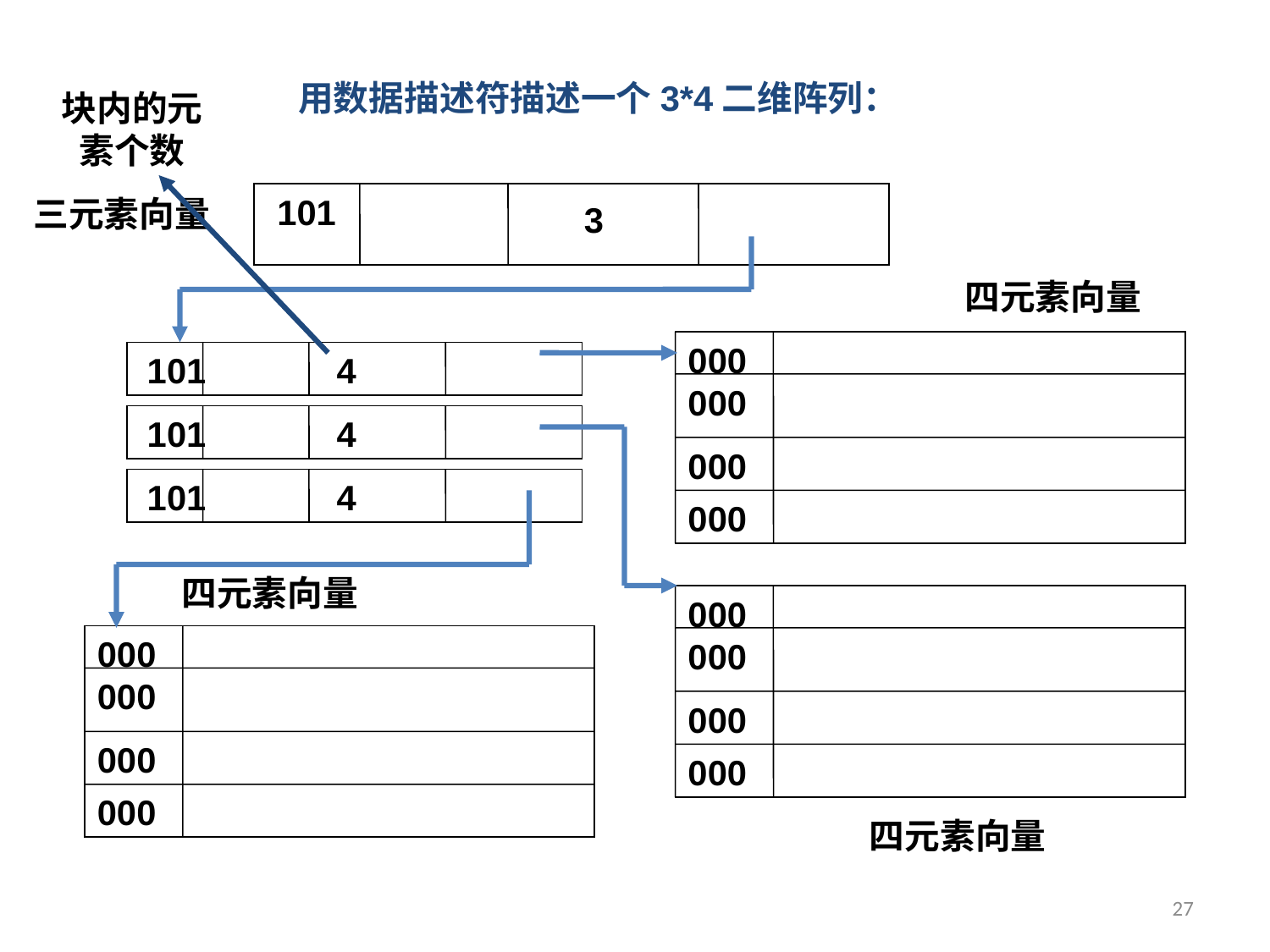

用数据描述符描述一个3*4二维阵列：
块内的元素个数

101

3
三元素向量

四元素向量

000

000

000

000

101

4

101

4

101

4

四元素向量

000

000

000

000

000

000

000

000
四元素向量
27